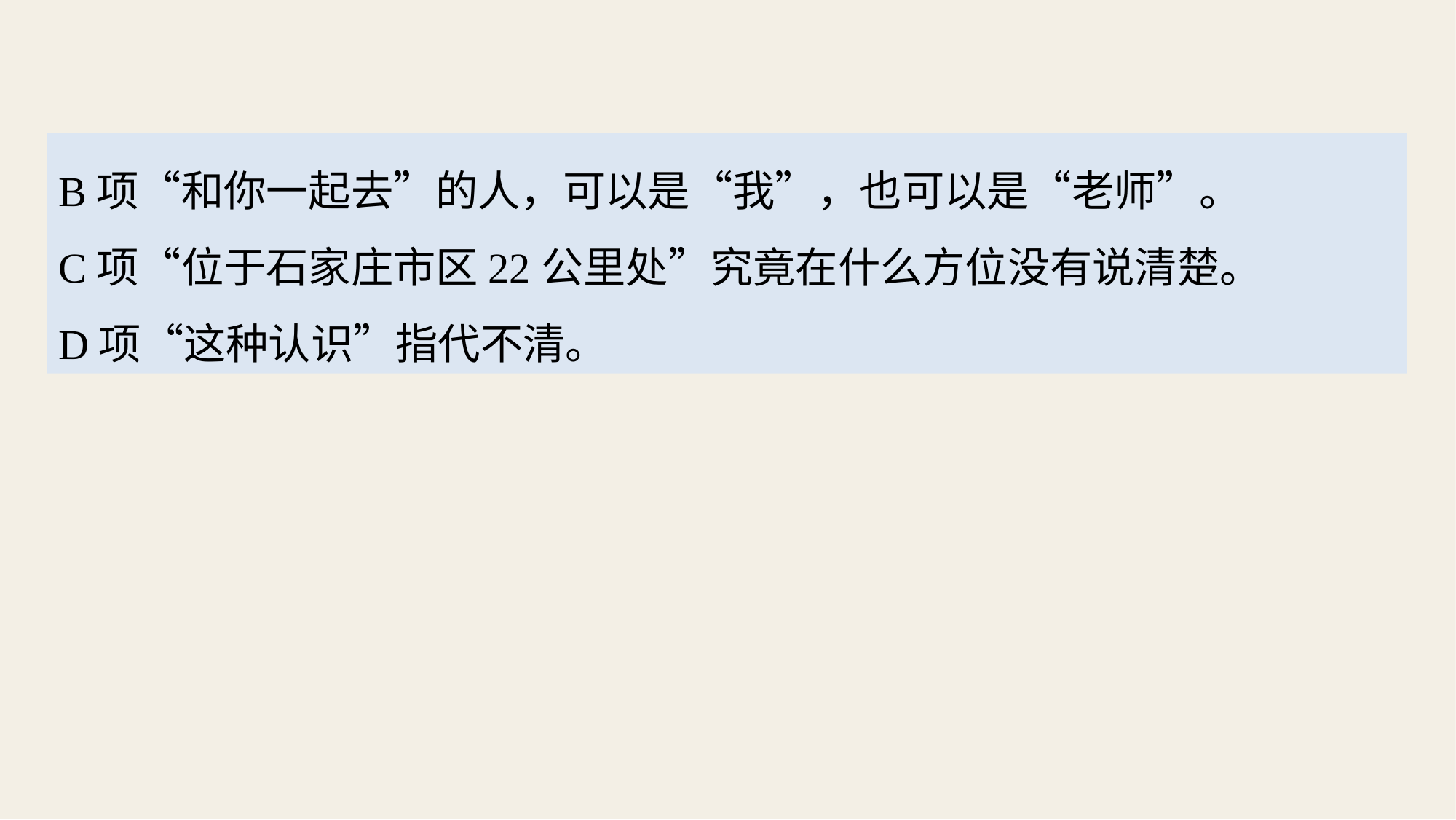

B项“和你一起去”的人，可以是“我”，也可以是“老师”。
C项“位于石家庄市区22公里处”究竟在什么方位没有说清楚。
D项“这种认识”指代不清。